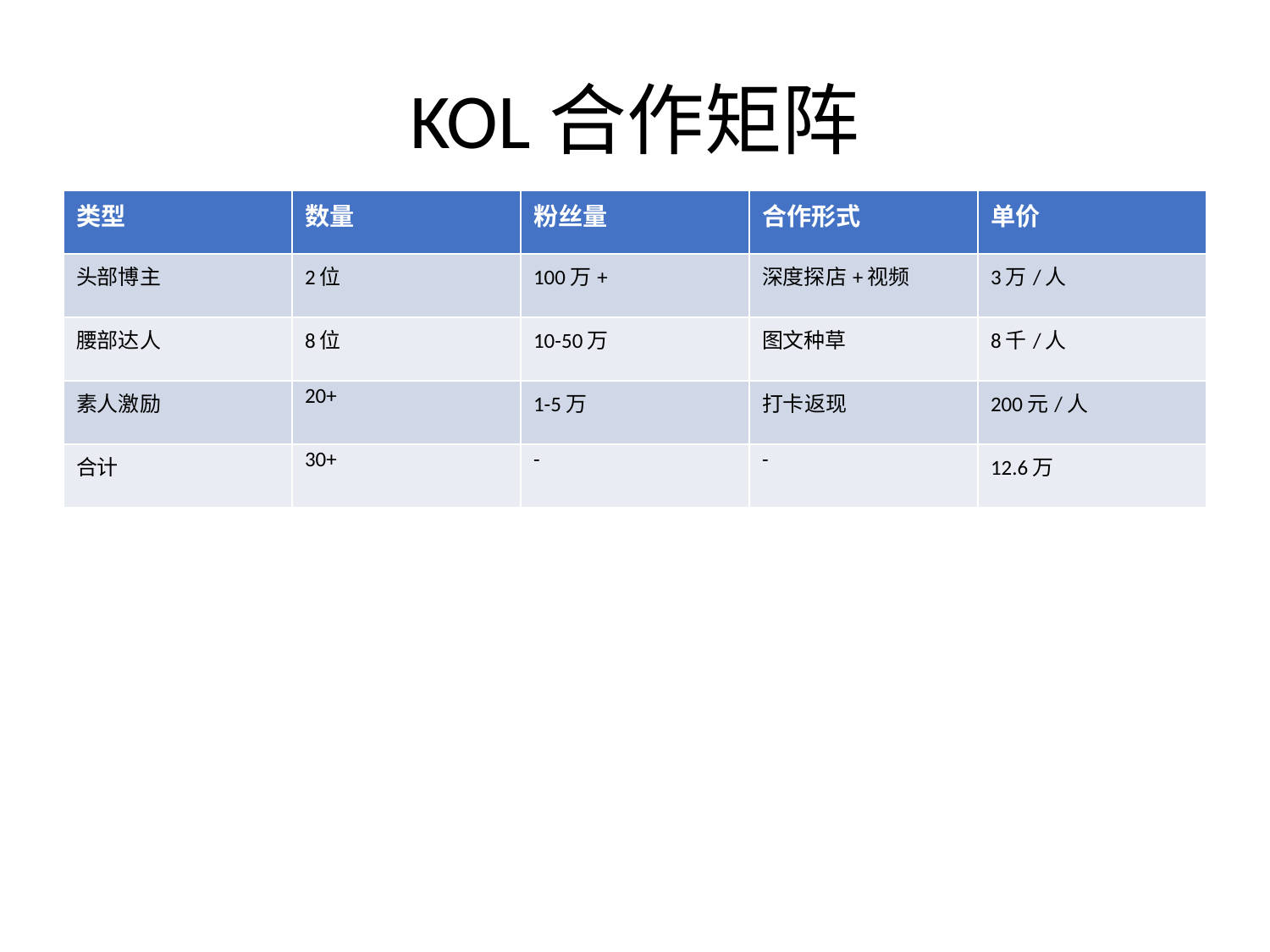

# KOL合作矩阵
| 类型 | 数量 | 粉丝量 | 合作形式 | 单价 |
| --- | --- | --- | --- | --- |
| 头部博主 | 2位 | 100万+ | 深度探店+视频 | 3万/人 |
| 腰部达人 | 8位 | 10-50万 | 图文种草 | 8千/人 |
| 素人激励 | 20+ | 1-5万 | 打卡返现 | 200元/人 |
| 合计 | 30+ | - | - | 12.6万 |